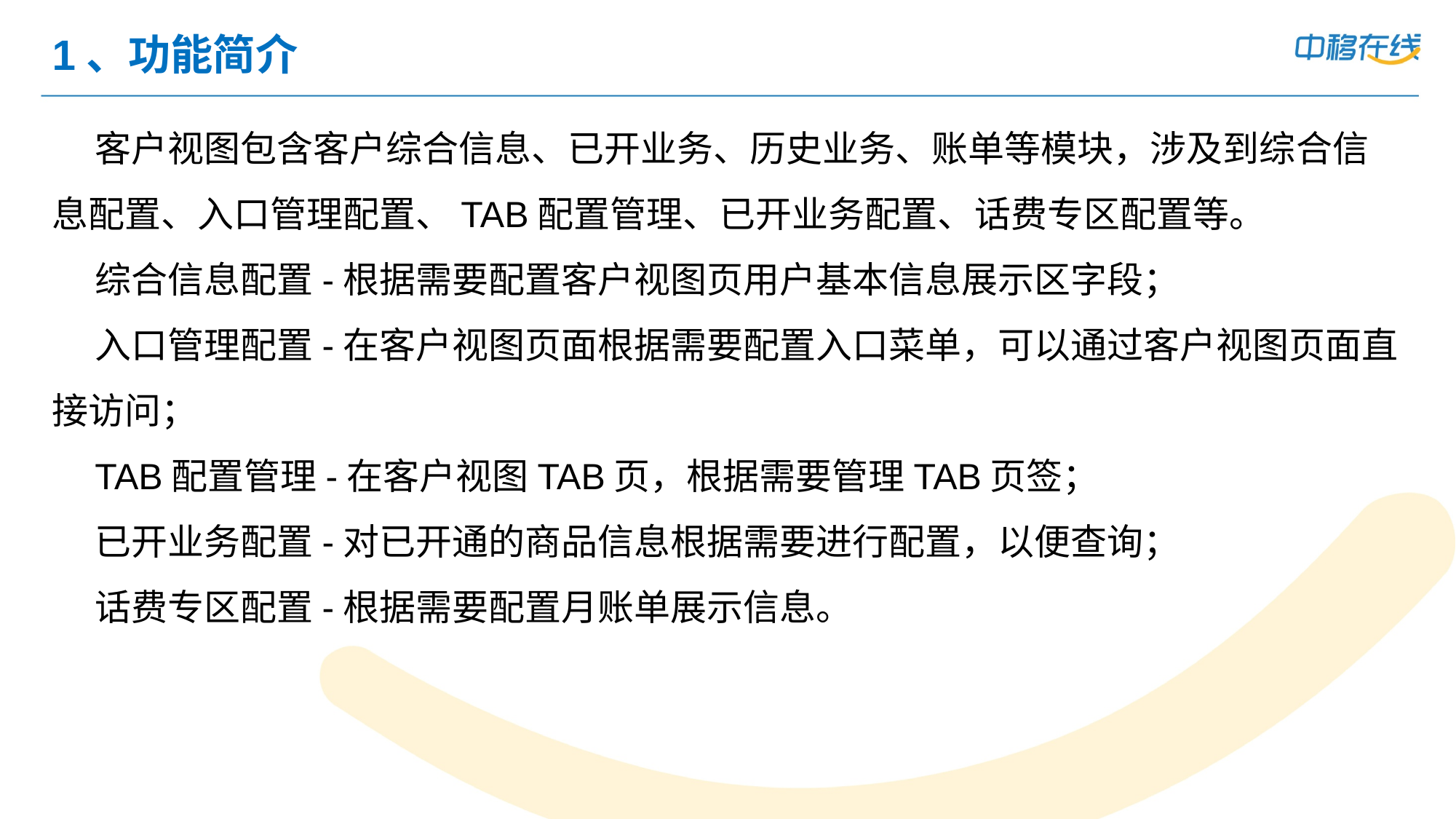

# 1、功能简介
客户视图包含客户综合信息、已开业务、历史业务、账单等模块，涉及到综合信息配置、入口管理配置、TAB配置管理、已开业务配置、话费专区配置等。
综合信息配置-根据需要配置客户视图页用户基本信息展示区字段；
入口管理配置-在客户视图页面根据需要配置入口菜单，可以通过客户视图页面直接访问；
TAB配置管理-在客户视图TAB页，根据需要管理TAB页签；
已开业务配置-对已开通的商品信息根据需要进行配置，以便查询；
话费专区配置-根据需要配置月账单展示信息。